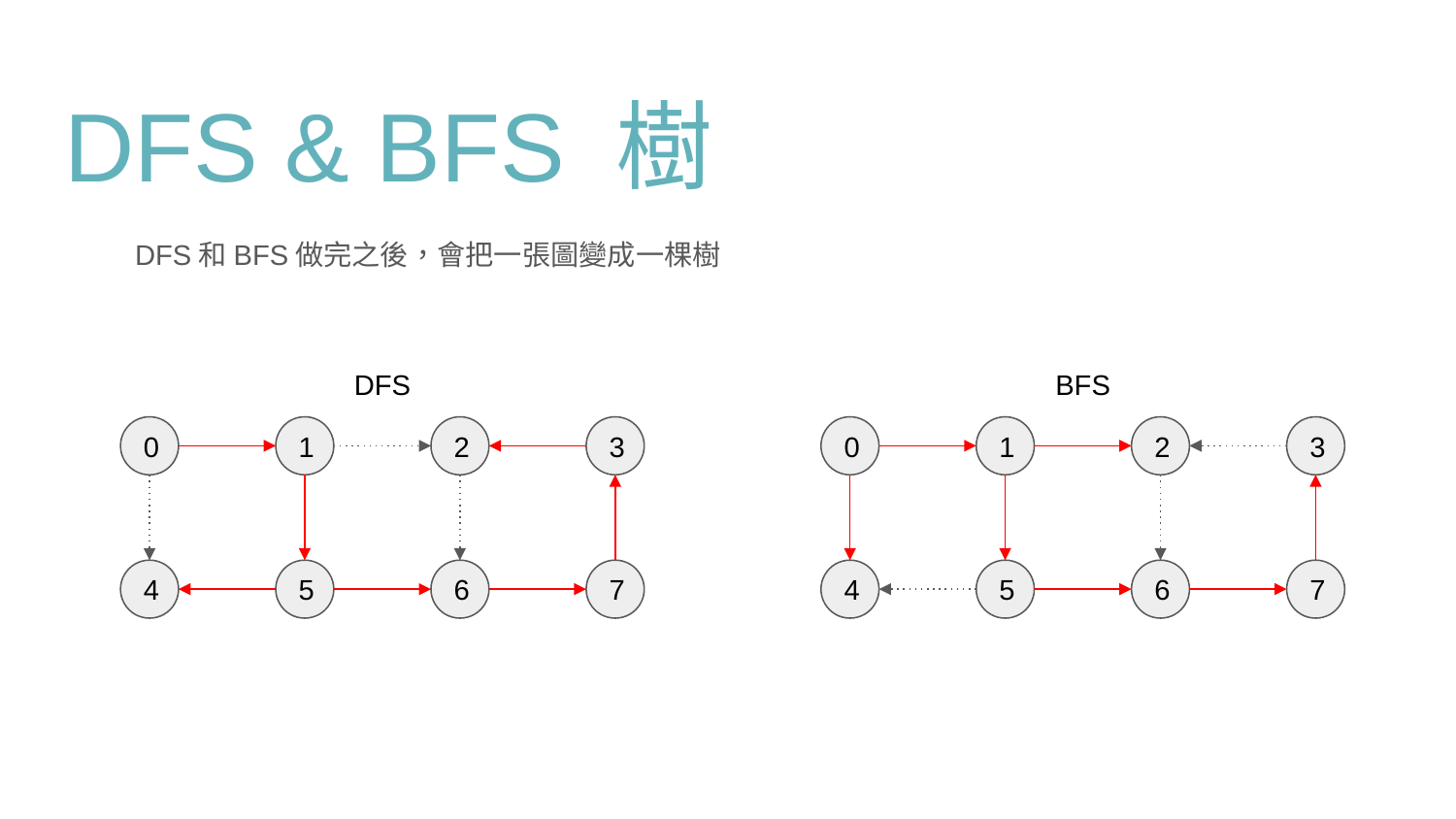

# DFS & BFS 樹
DFS和BFS做完之後，會把一張圖變成一棵樹
DFS
BFS
0
1
2
3
0
1
2
3
4
5
6
7
4
5
6
7